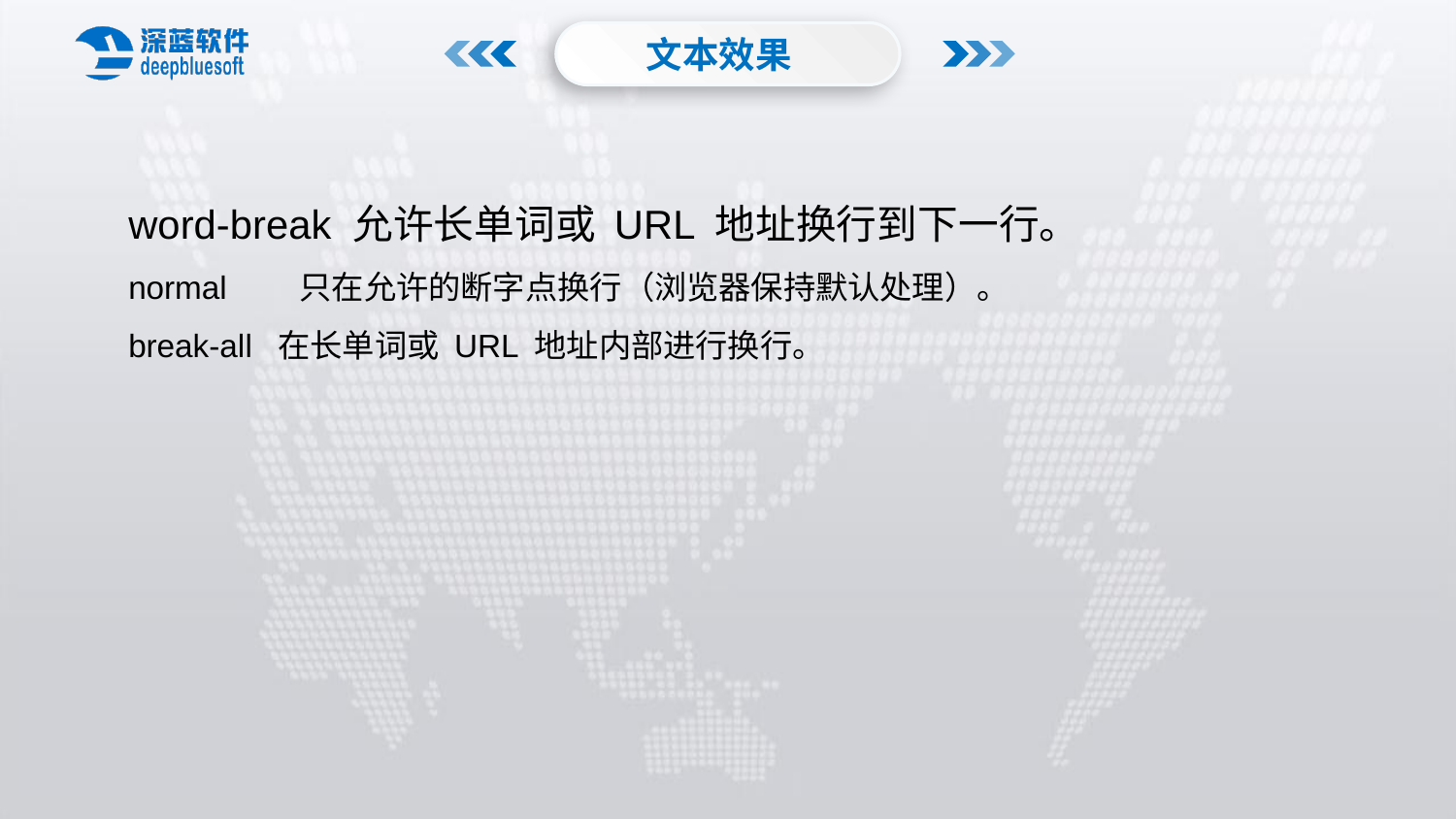

文本效果

word-break 允许长单词或 URL 地址换行到下一行。
normal	  只在允许的断字点换行（浏览器保持默认处理）。
break-all  在长单词或 URL 地址内部进行换行。